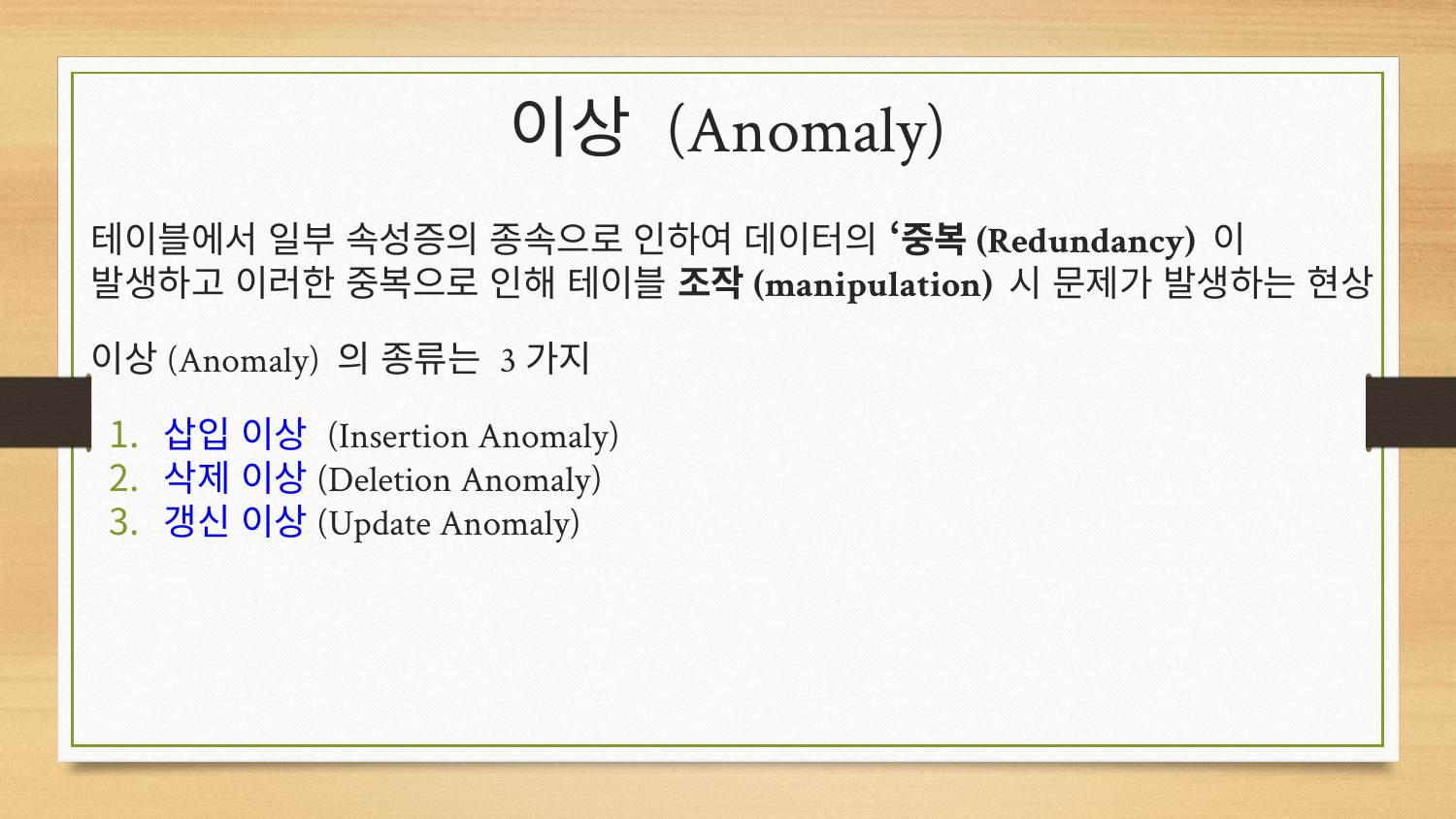

# 이상 (Anomaly)
테이블에서 일부 속성증의 종속으로 인하여 데이터의 ‘중복(Redundancy) 이
발생하고 이러한 중복으로 인해 테이블 조작(manipulation) 시 문제가 발생하는 현상
이상(Anomaly) 의 종류는 3가지
삽입 이상 (Insertion Anomaly)
삭제 이상(Deletion Anomaly)
갱신 이상(Update Anomaly)